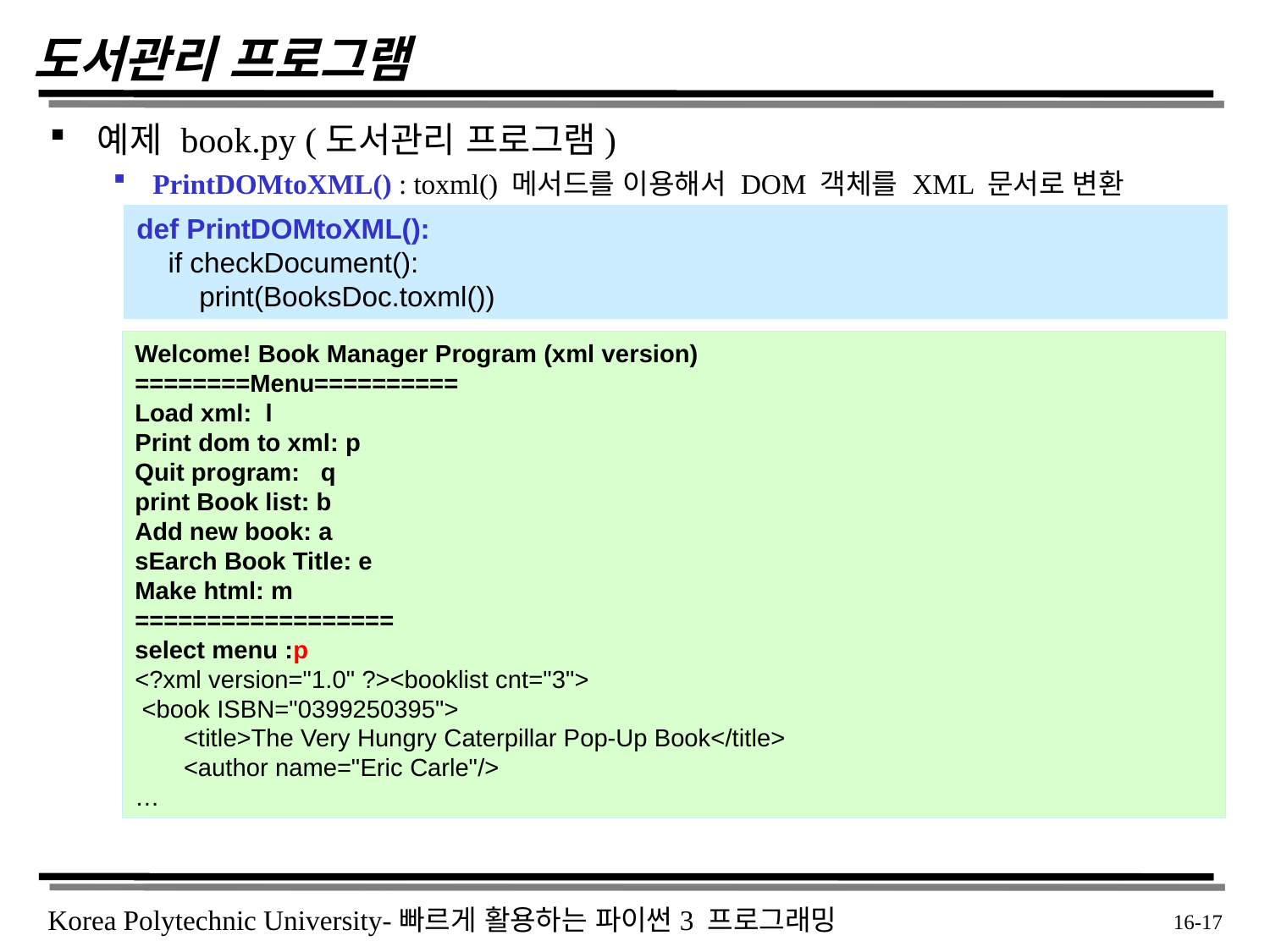

# 도서관리 프로그램
예제 book.py (도서관리 프로그램)
PrintDOMtoXML() : toxml() 메서드를 이용해서 DOM 객체를 XML 문서로 변환

def PrintDOMtoXML():
    if checkDocument():
        print(BooksDoc.toxml())
Welcome! Book Manager Program (xml version)
========Menu==========
Load xml:  l
Print dom to xml: p
Quit program:   q
print Book list: b
Add new book: a
sEarch Book Title: e
Make html: m
==================
select menu :p
<?xml version="1.0" ?><booklist cnt="3">
 <book ISBN="0399250395">
       <title>The Very Hungry Caterpillar Pop-Up Book</title>
       <author name="Eric Carle"/>
…
 16-17